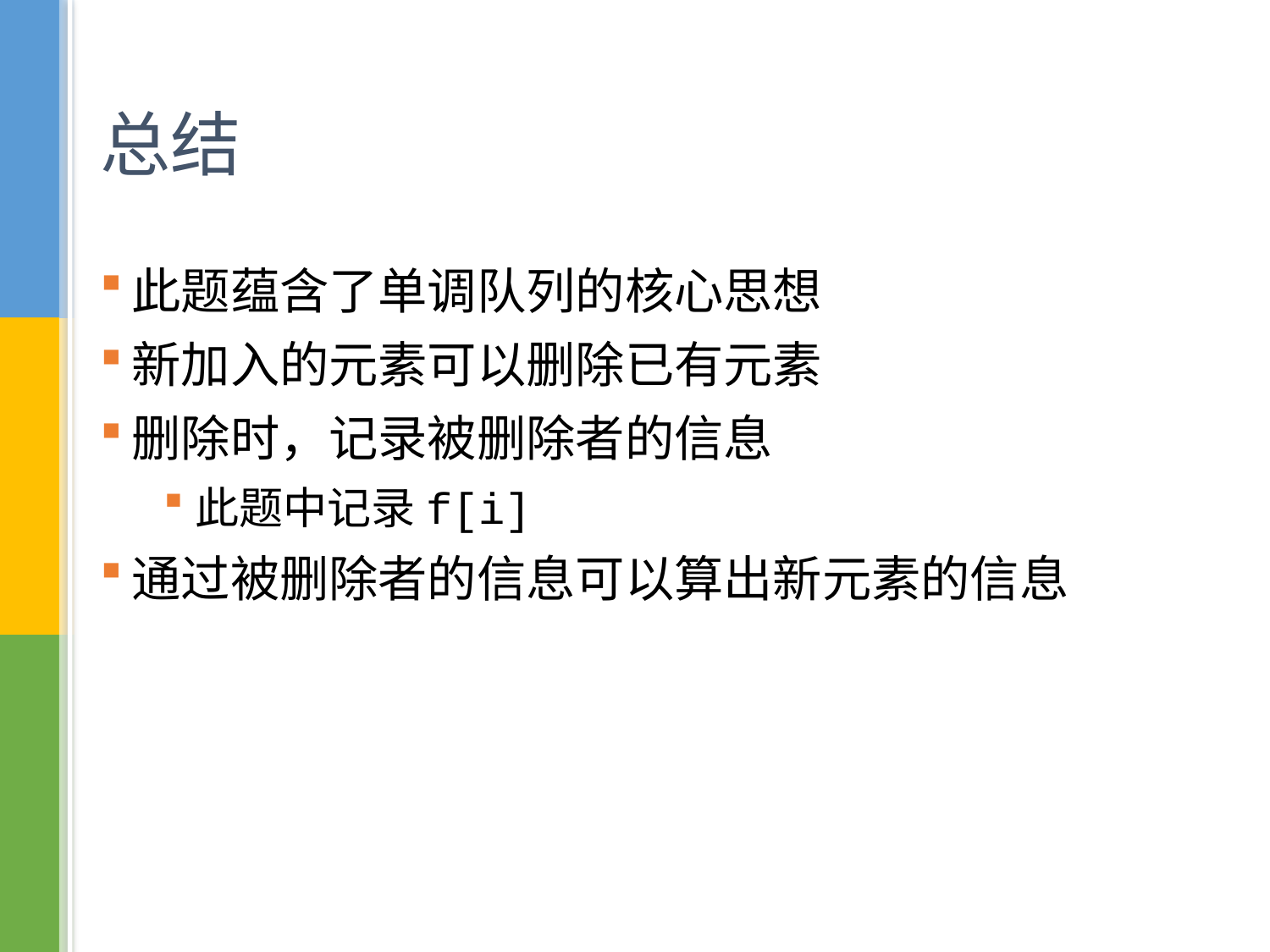

# 总结
此题蕴含了单调队列的核心思想
新加入的元素可以删除已有元素
删除时，记录被删除者的信息
此题中记录f[i]
通过被删除者的信息可以算出新元素的信息